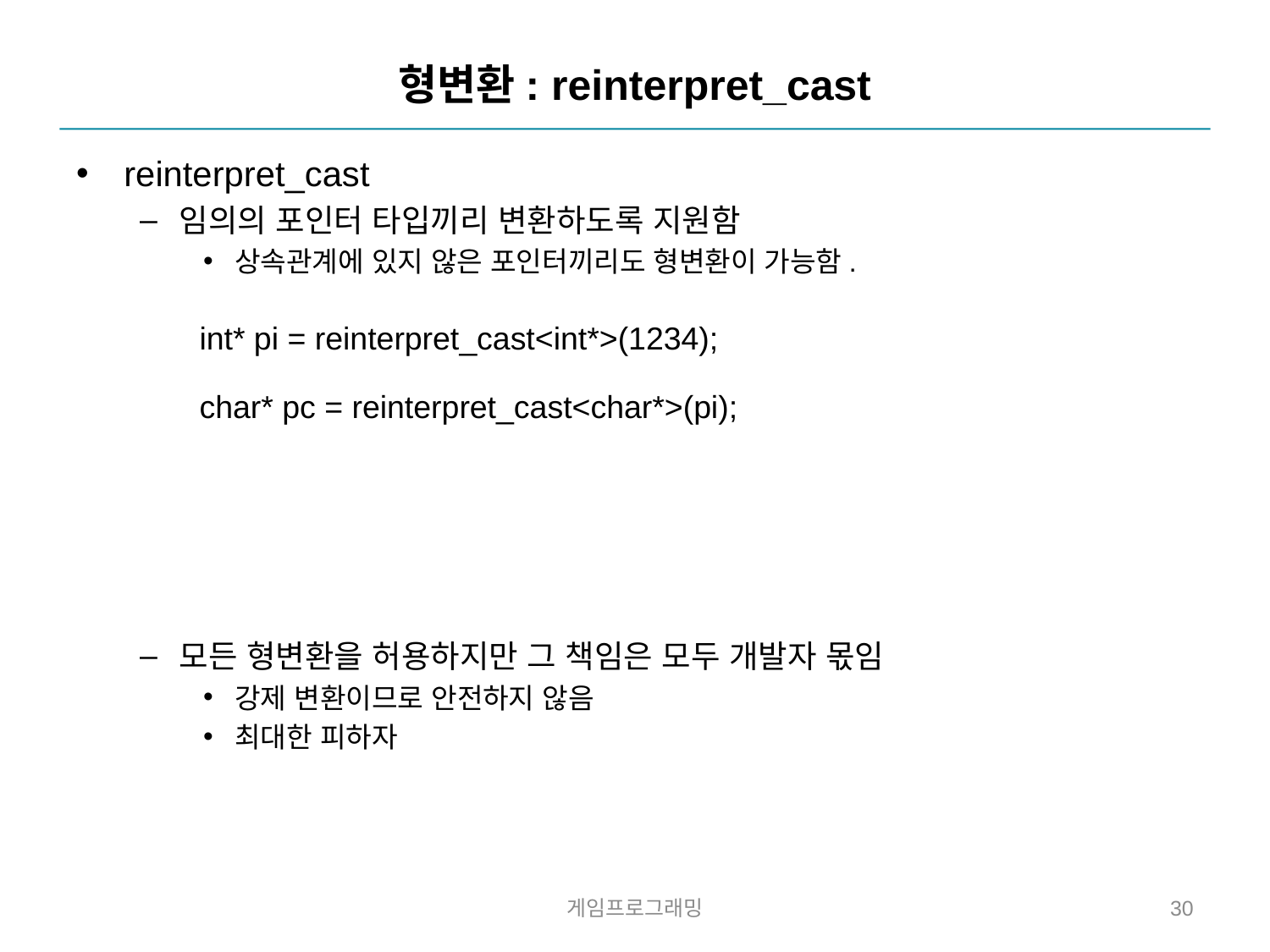

# 형변환: reinterpret_cast
reinterpret_cast
임의의 포인터 타입끼리 변환하도록 지원함
상속관계에 있지 않은 포인터끼리도 형변환이 가능함.

모든 형변환을 허용하지만 그 책임은 모두 개발자 몫임
강제 변환이므로 안전하지 않음
최대한 피하자

int* pi = reinterpret_cast<int*>(1234);

char* pc = reinterpret_cast<char*>(pi);
게임프로그래밍
30